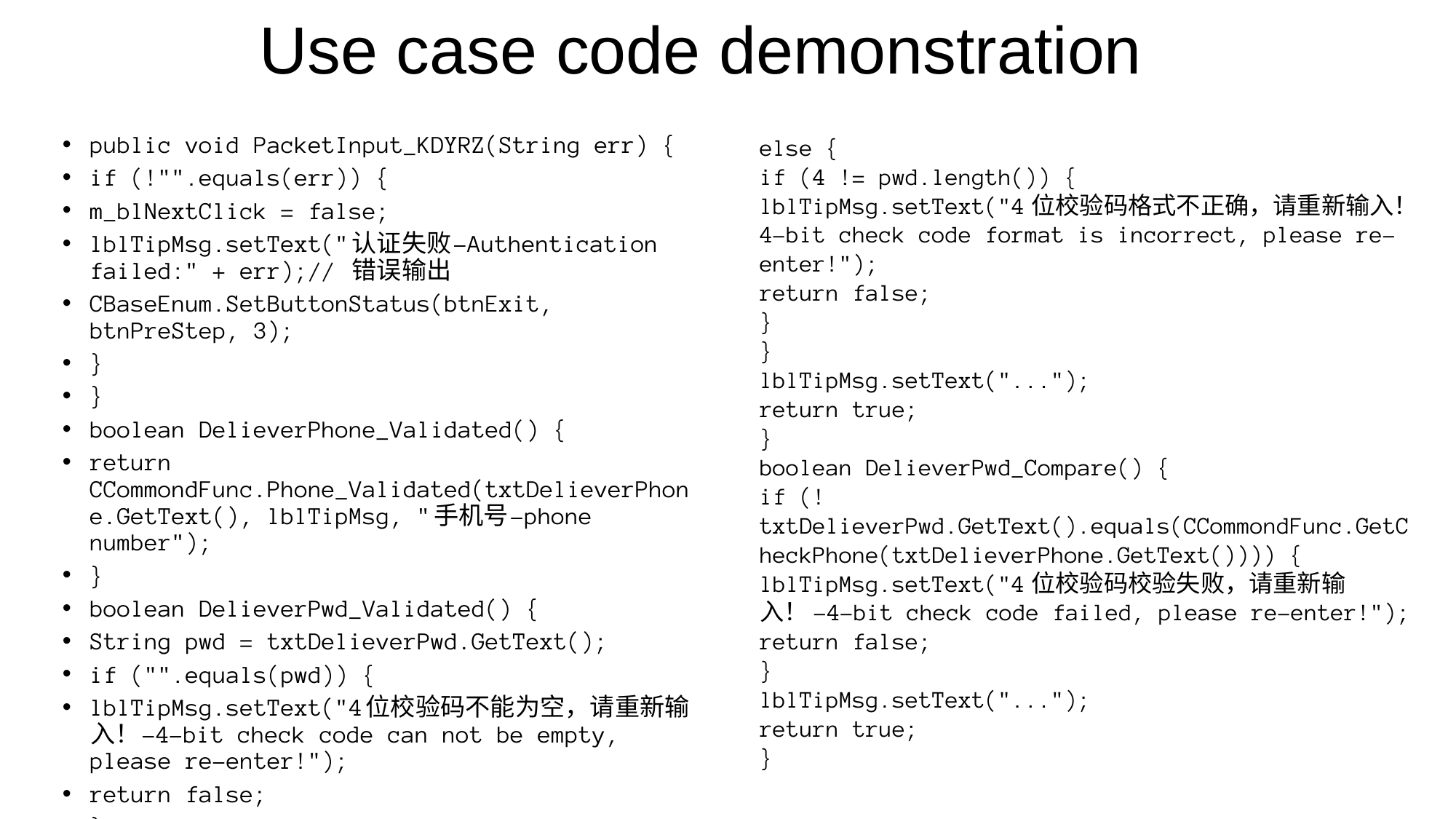

# Use case code demonstration
public void PacketInput_KDYRZ(String err) {
if (!"".equals(err)) {
m_blNextClick = false;
lblTipMsg.setText("认证失败-Authentication failed:" + err);// 错误输出
CBaseEnum.SetButtonStatus(btnExit, btnPreStep, 3);
}
}
boolean DelieverPhone_Validated() {
return CCommondFunc.Phone_Validated(txtDelieverPhone.GetText(), lblTipMsg, "手机号-phone number");
}
boolean DelieverPwd_Validated() {
String pwd = txtDelieverPwd.GetText();
if ("".equals(pwd)) {
lblTipMsg.setText("4位校验码不能为空，请重新输入！-4-bit check code can not be empty, please re-enter!");
return false;
}

else {
if (4 != pwd.length()) {
lblTipMsg.setText("4位校验码格式不正确，请重新输入！4-bit check code format is incorrect, please re-enter!");
return false;
}
}
lblTipMsg.setText("...");
return true;
}
boolean DelieverPwd_Compare() {
if (!txtDelieverPwd.GetText().equals(CCommondFunc.GetCheckPhone(txtDelieverPhone.GetText()))) {
lblTipMsg.setText("4位校验码校验失败，请重新输入！-4-bit check code failed, please re-enter!");
return false;
}
lblTipMsg.setText("...");
return true;
}